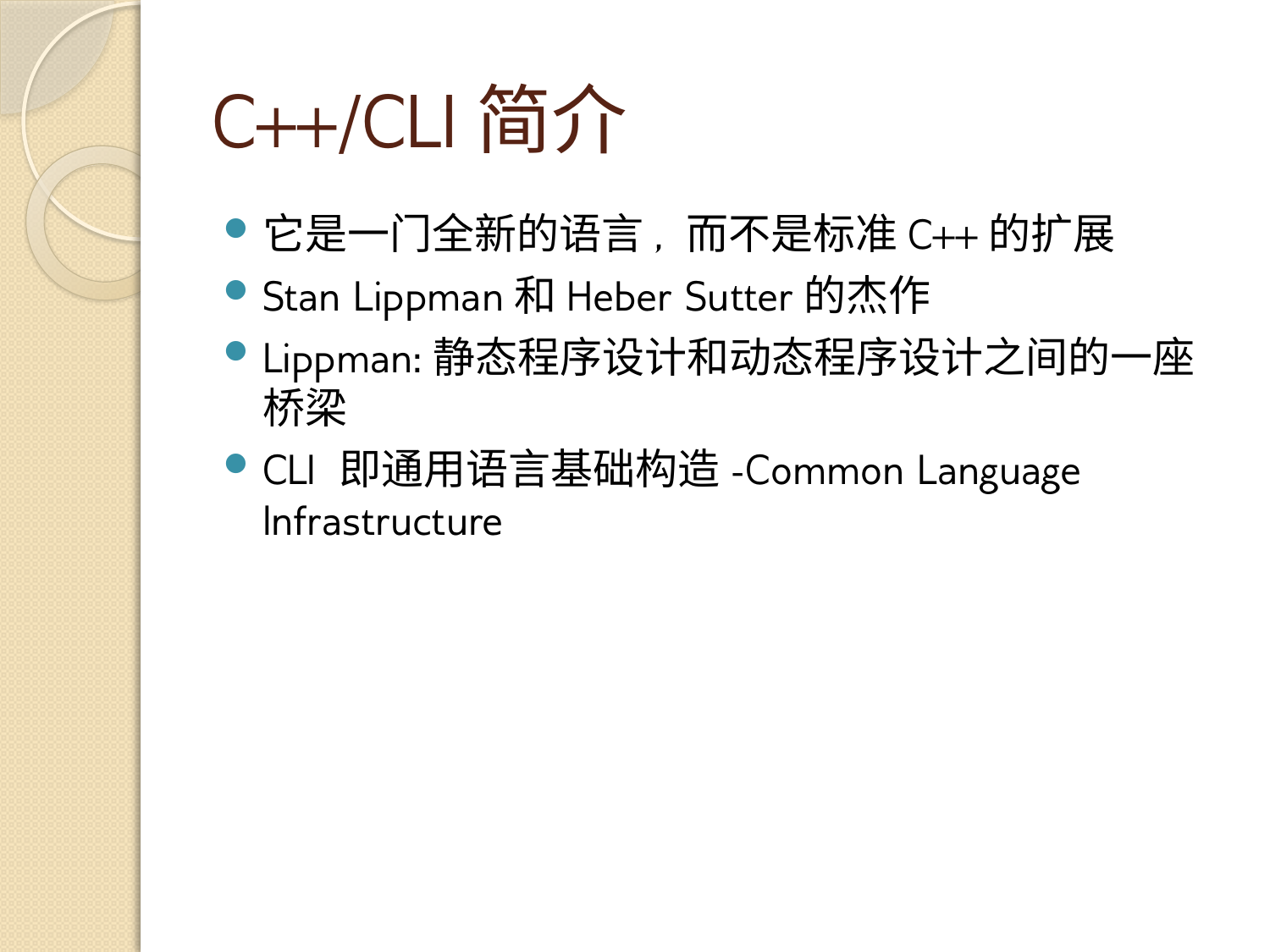

# C++/CLI简介
它是一门全新的语言, 而不是标准C++的扩展
Stan Lippman和Heber Sutter的杰作
Lippman:静态程序设计和动态程序设计之间的一座桥梁
CLI 即通用语言基础构造-Common Language Infrastructure